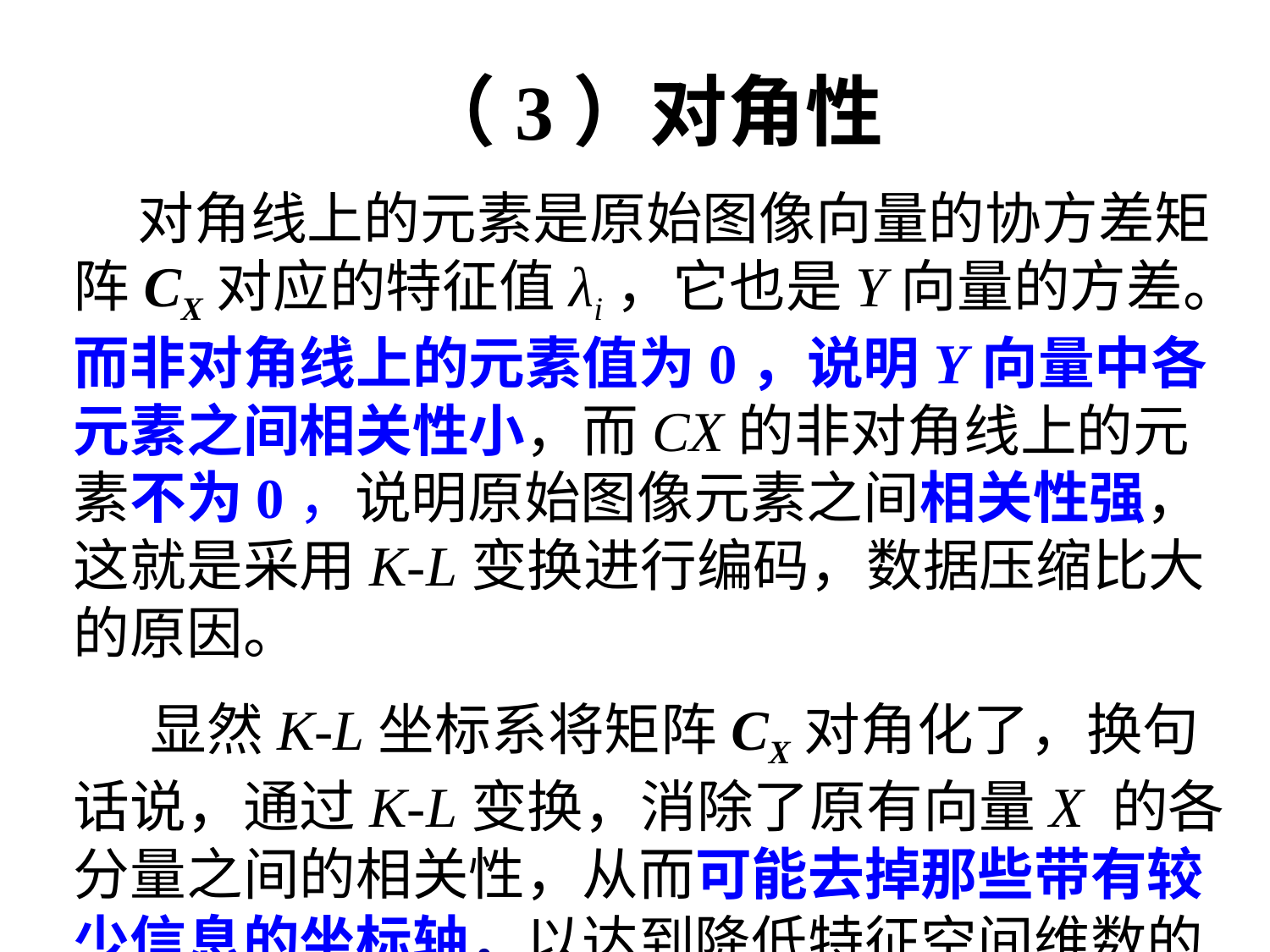

（3）对角性
    对角线上的元素是原始图像向量的协方差矩阵CX对应的特征值λi，它也是Y向量的方差。而非对角线上的元素值为0，说明Y向量中各元素之间相关性小，而CX的非对角线上的元素不为0，说明原始图像元素之间相关性强，这就是采用K-L变换进行编码，数据压缩比大的原因。
     显然K-L坐标系将矩阵CX对角化了，换句话说，通过K-L变换，消除了原有向量X 的各分量之间的相关性，从而可能去掉那些带有较少信息的坐标轴，以达到降低特征空间维数的目的。